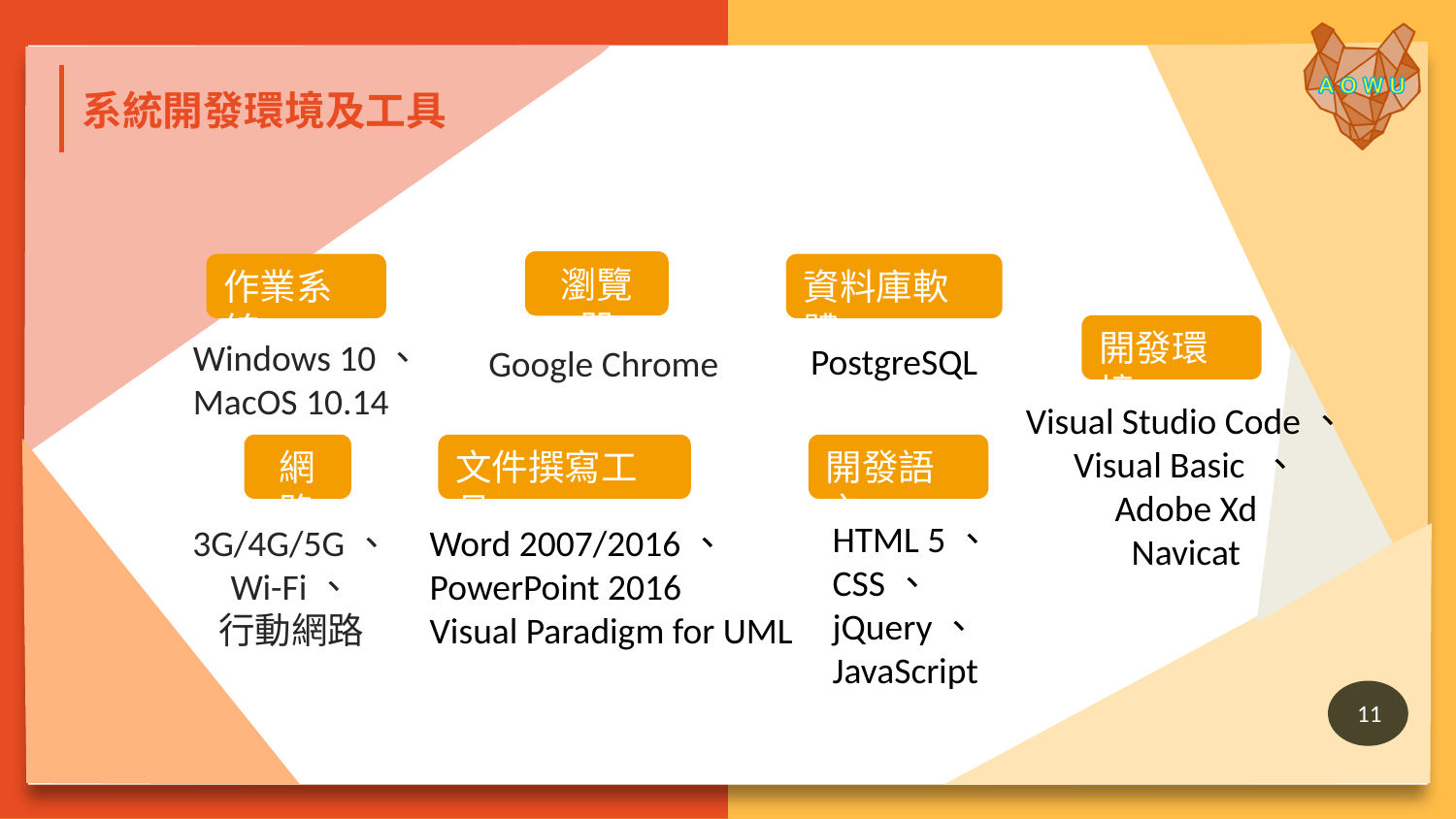

系統開發環境及工具
瀏覽器
作業系統
資料庫軟體
開發環境
Windows 10、
MacOS 10.14
PostgreSQL
Google Chrome
Visual Studio Code、
Visual Basic 、
Adobe Xd
Navicat
網路
文件撰寫工具
開發語言
HTML 5、
CSS、
jQuery、
JavaScript
3G/4G/5G、
Wi-Fi、
行動網路
Word 2007/2016、
PowerPoint 2016
Visual Paradigm for UML
11